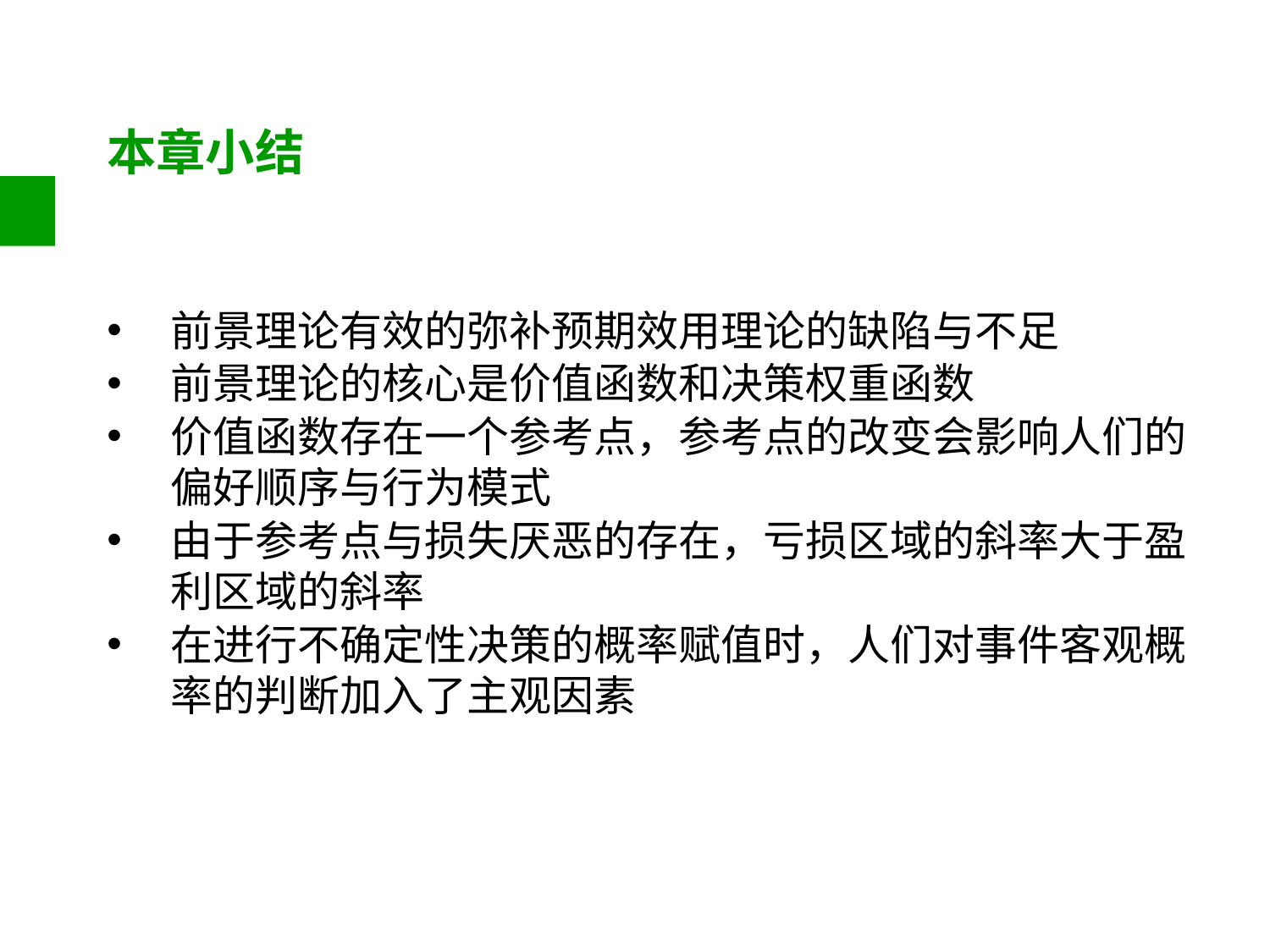

# 本章小结

前景理论有效的弥补预期效用理论的缺陷与不足
前景理论的核心是价值函数和决策权重函数
价值函数存在一个参考点，参考点的改变会影响人们的偏好顺序与行为模式
由于参考点与损失厌恶的存在，亏损区域的斜率大于盈利区域的斜率
在进行不确定性决策的概率赋值时，人们对事件客观概率的判断加入了主观因素

40